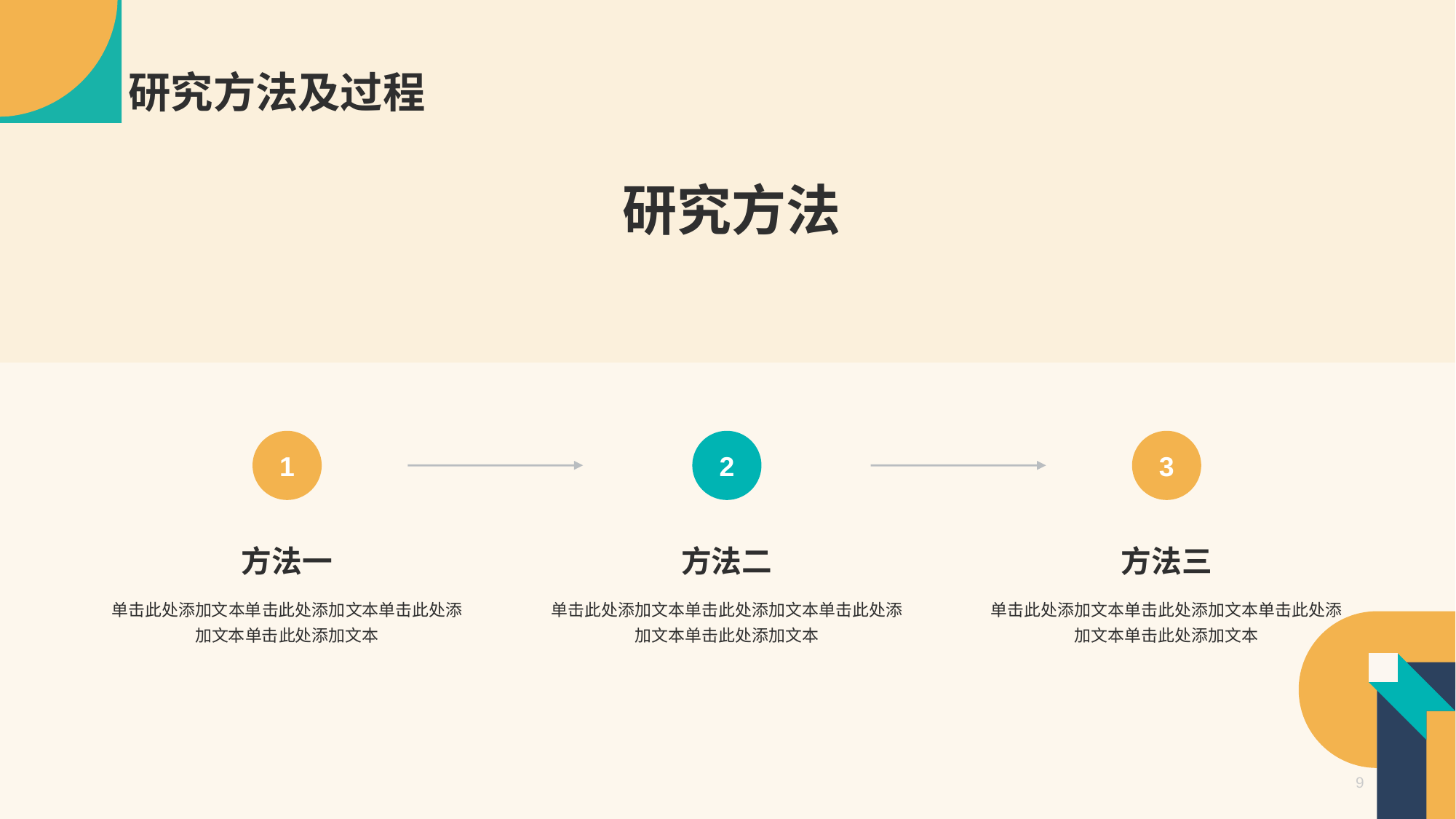

研究方法
1
方法一
单击此处添加文本单击此处添加文本单击此处添加文本单击此处添加文本
2
方法二
单击此处添加文本单击此处添加文本单击此处添加文本单击此处添加文本
3
方法三
单击此处添加文本单击此处添加文本单击此处添加文本单击此处添加文本
# 研究方法及过程
9